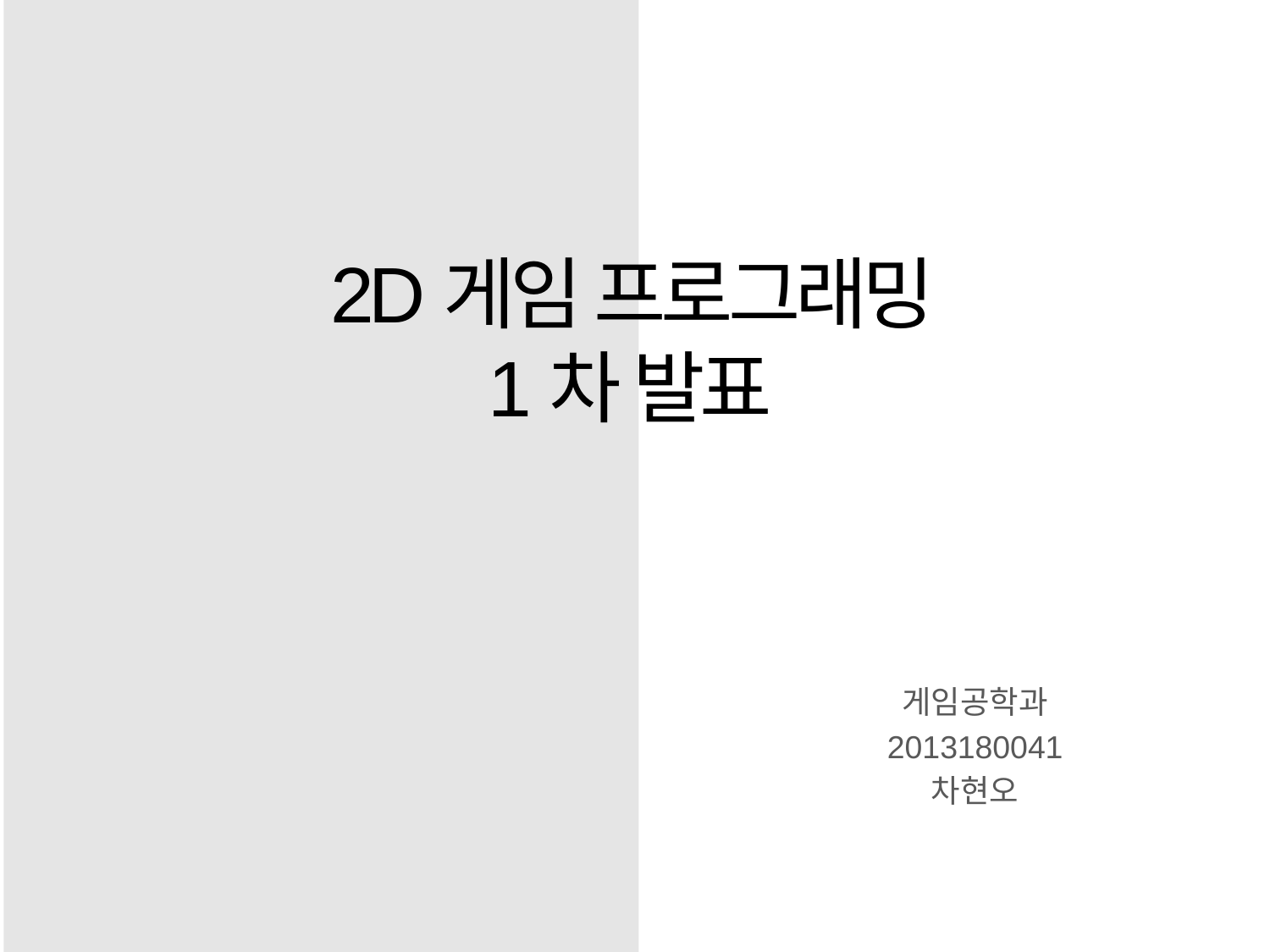

# 2D게임 프로그래밍 1차 발표
게임공학과
2013180041
차현오